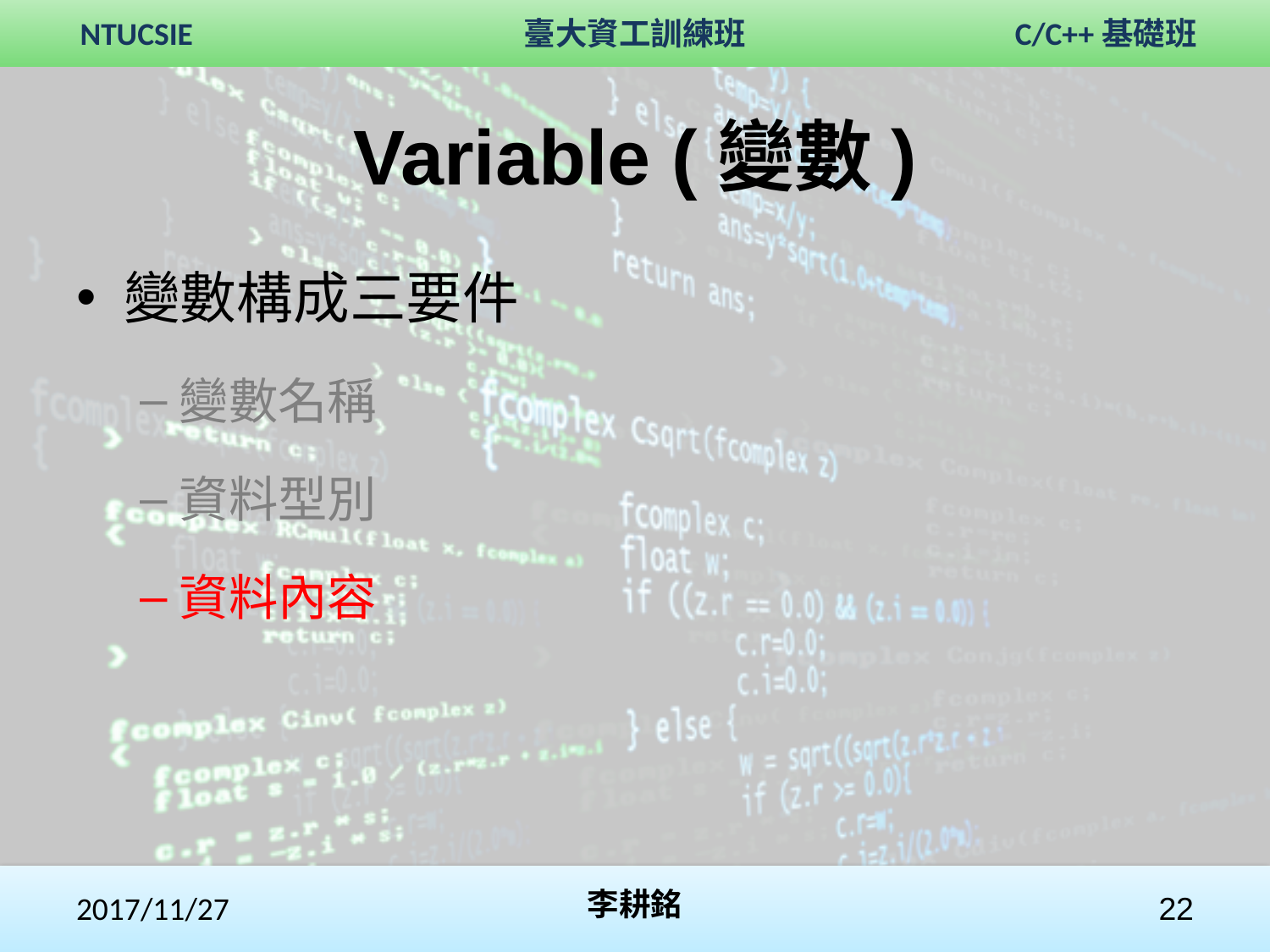

# Variable (變數)
變數構成三要件
變數名稱
資料型別
資料內容
2017/11/27
李耕銘
22